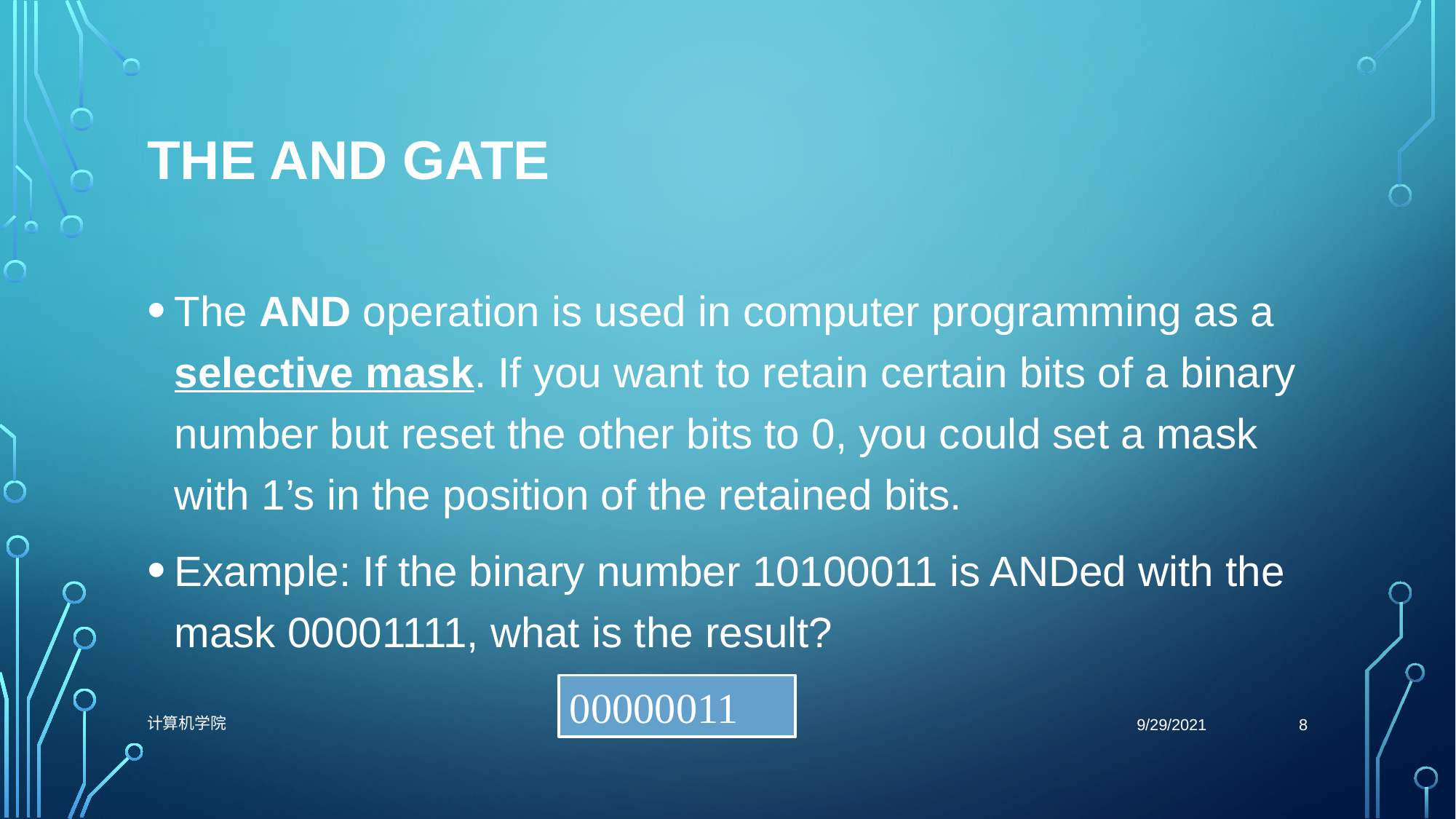

# The AND Gate
The AND operation is used in computer programming as a selective mask. If you want to retain certain bits of a binary number but reset the other bits to 0, you could set a mask with 1’s in the position of the retained bits.
Example: If the binary number 10100011 is ANDed with the mask 00001111, what is the result?

00000011
8
计算机学院
9/29/2021